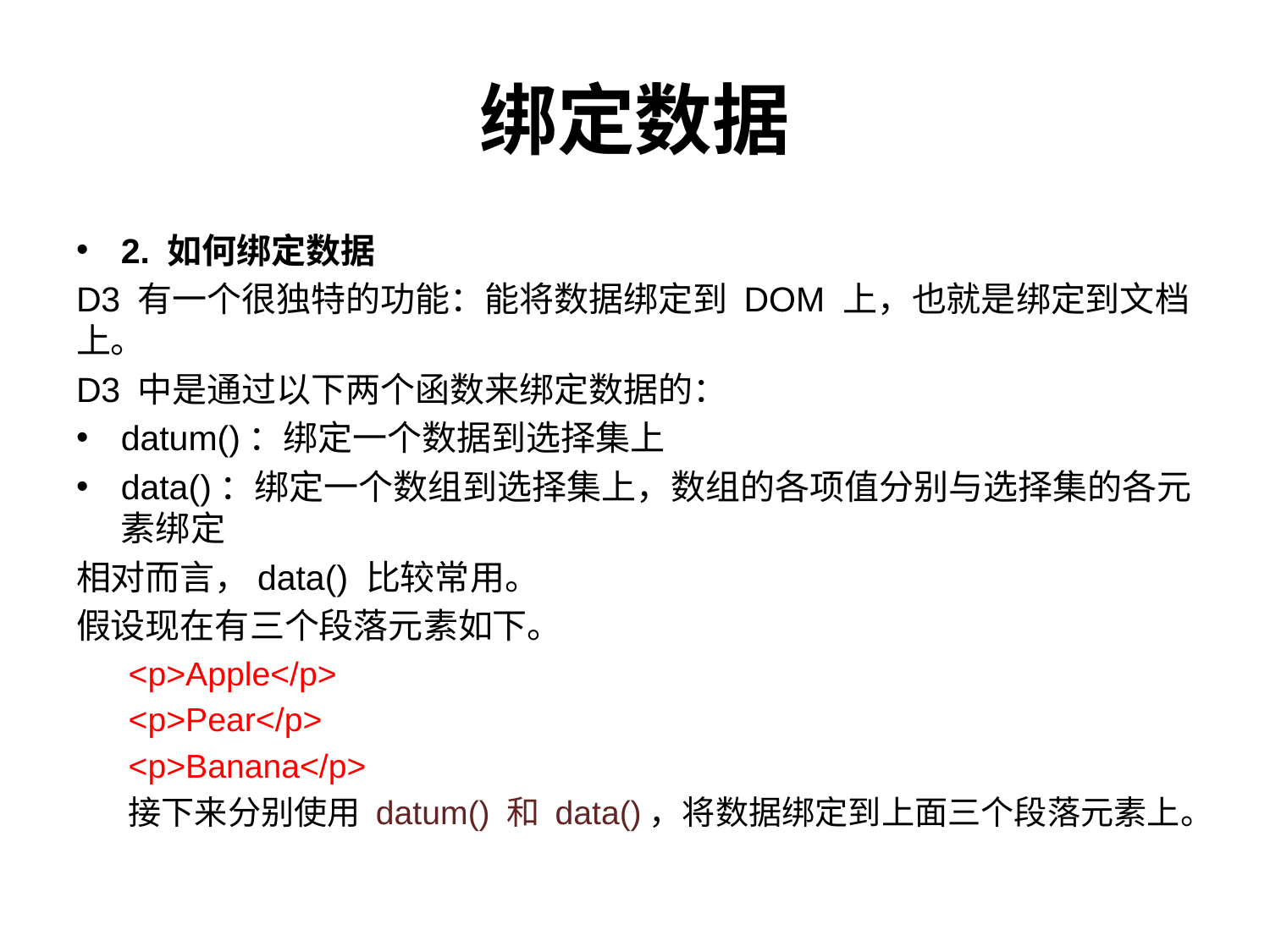

# 绑定数据
2. 如何绑定数据
D3 有一个很独特的功能：能将数据绑定到 DOM 上，也就是绑定到文档上。
D3 中是通过以下两个函数来绑定数据的：
datum()：绑定一个数据到选择集上
data()：绑定一个数组到选择集上，数组的各项值分别与选择集的各元素绑定
相对而言，data() 比较常用。
假设现在有三个段落元素如下。
<p>Apple</p>
<p>Pear</p>
<p>Banana</p>
接下来分别使用 datum() 和 data()，将数据绑定到上面三个段落元素上。